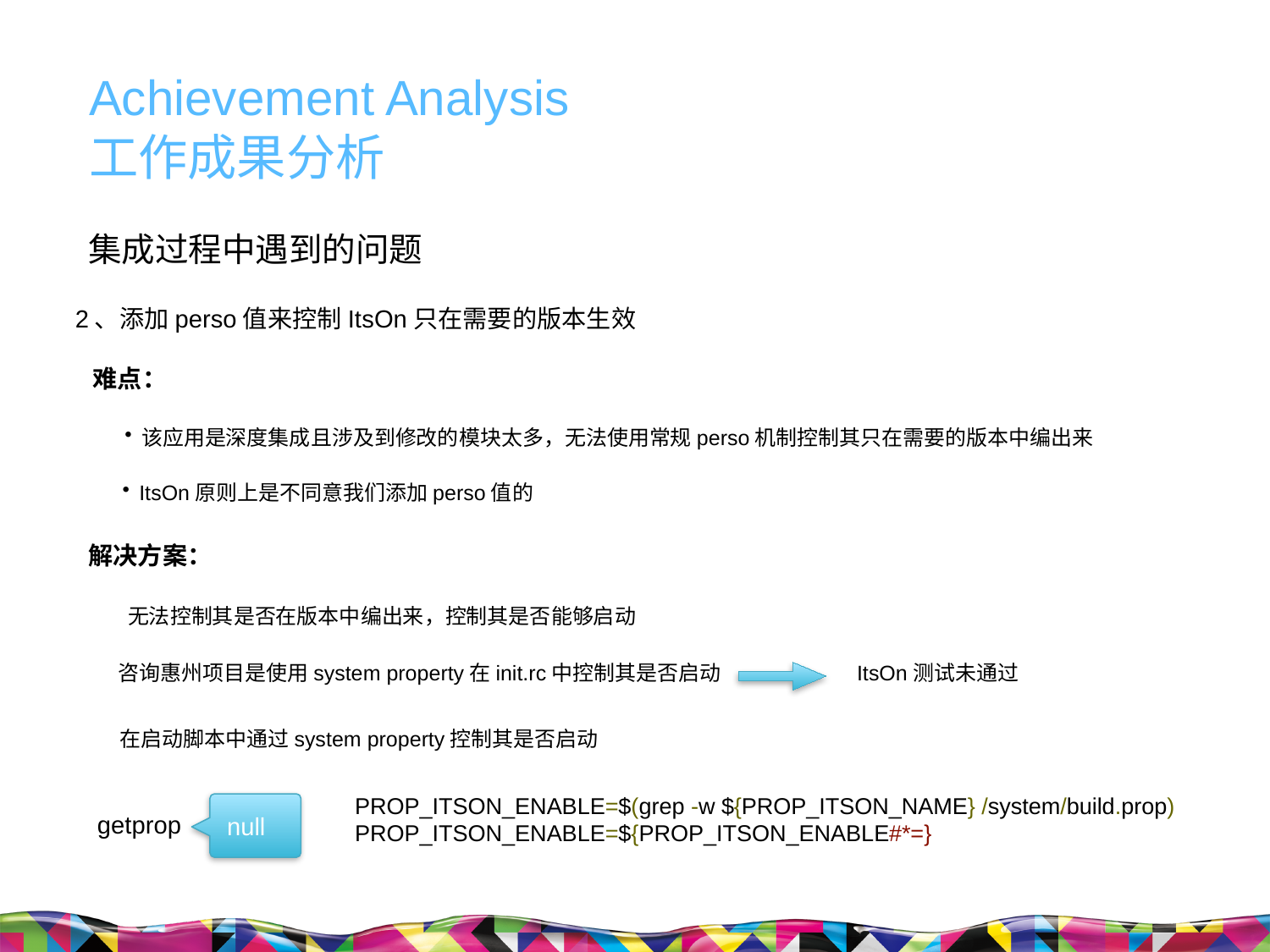

Achievement Analysis
工作成果分析
集成过程中遇到的问题
2、添加perso值来控制ItsOn只在需要的版本生效
难点：
该应用是深度集成且涉及到修改的模块太多，无法使用常规perso机制控制其只在需要的版本中编出来
ItsOn原则上是不同意我们添加perso值的
解决方案：
无法控制其是否在版本中编出来，控制其是否能够启动
咨询惠州项目是使用system property在init.rc中控制其是否启动
ItsOn测试未通过

在启动脚本中通过system property控制其是否启动
PROP_ITSON_ENABLE=$(grep -w ${PROP_ITSON_NAME} /system/build.prop)
PROP_ITSON_ENABLE=${PROP_ITSON_ENABLE#*=}

null
getprop